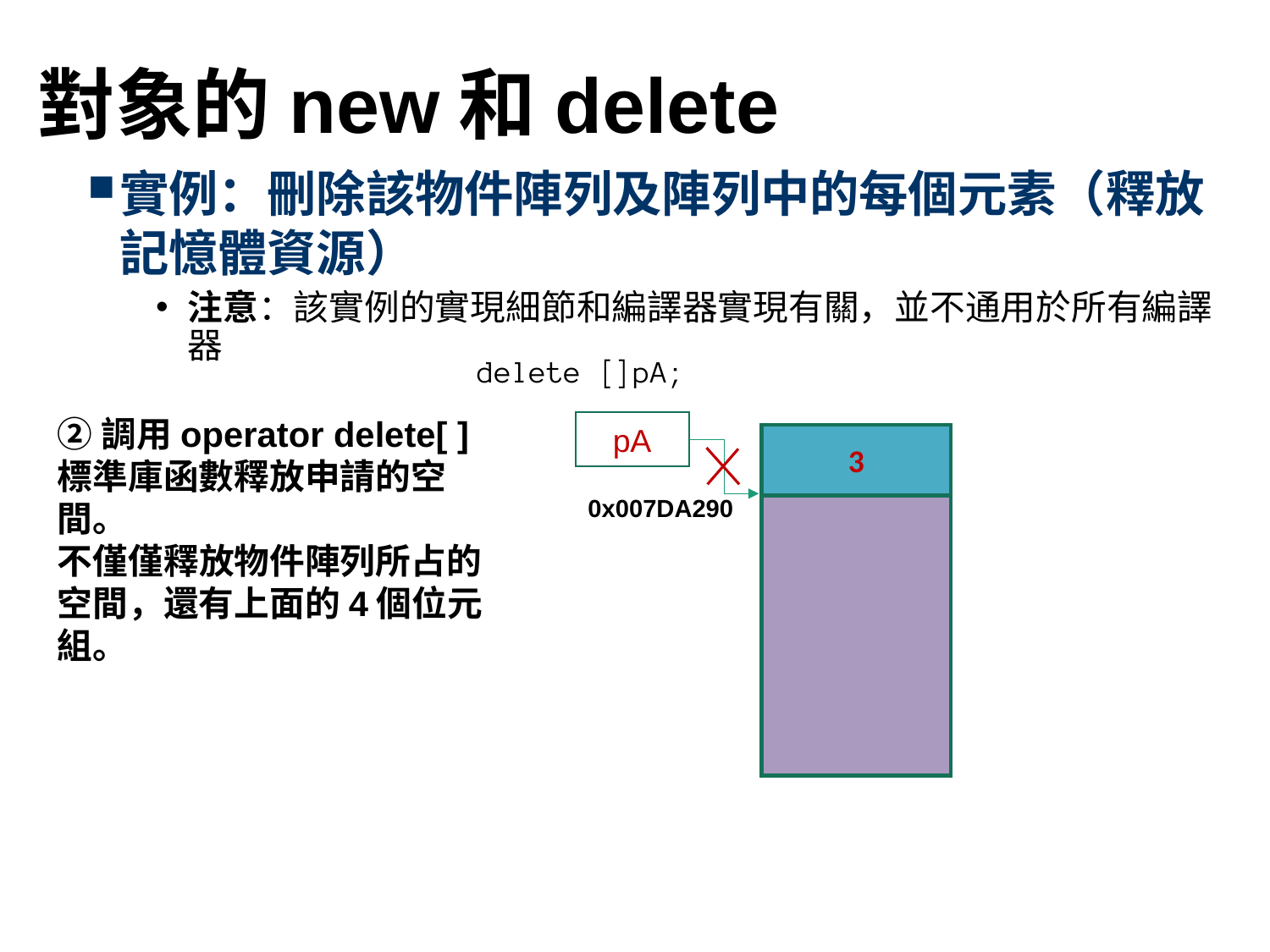

# 對象的new和delete
實例：刪除該物件陣列及陣列中的每個元素（釋放記憶體資源）
注意：該實例的實現細節和編譯器實現有關，並不通用於所有編譯器
delete []pA;
②調用operator delete[ ]標準庫函數釋放申請的空間。
不僅僅釋放物件陣列所占的空間，還有上面的4個位元組。
pA
3

3

0x007DA290